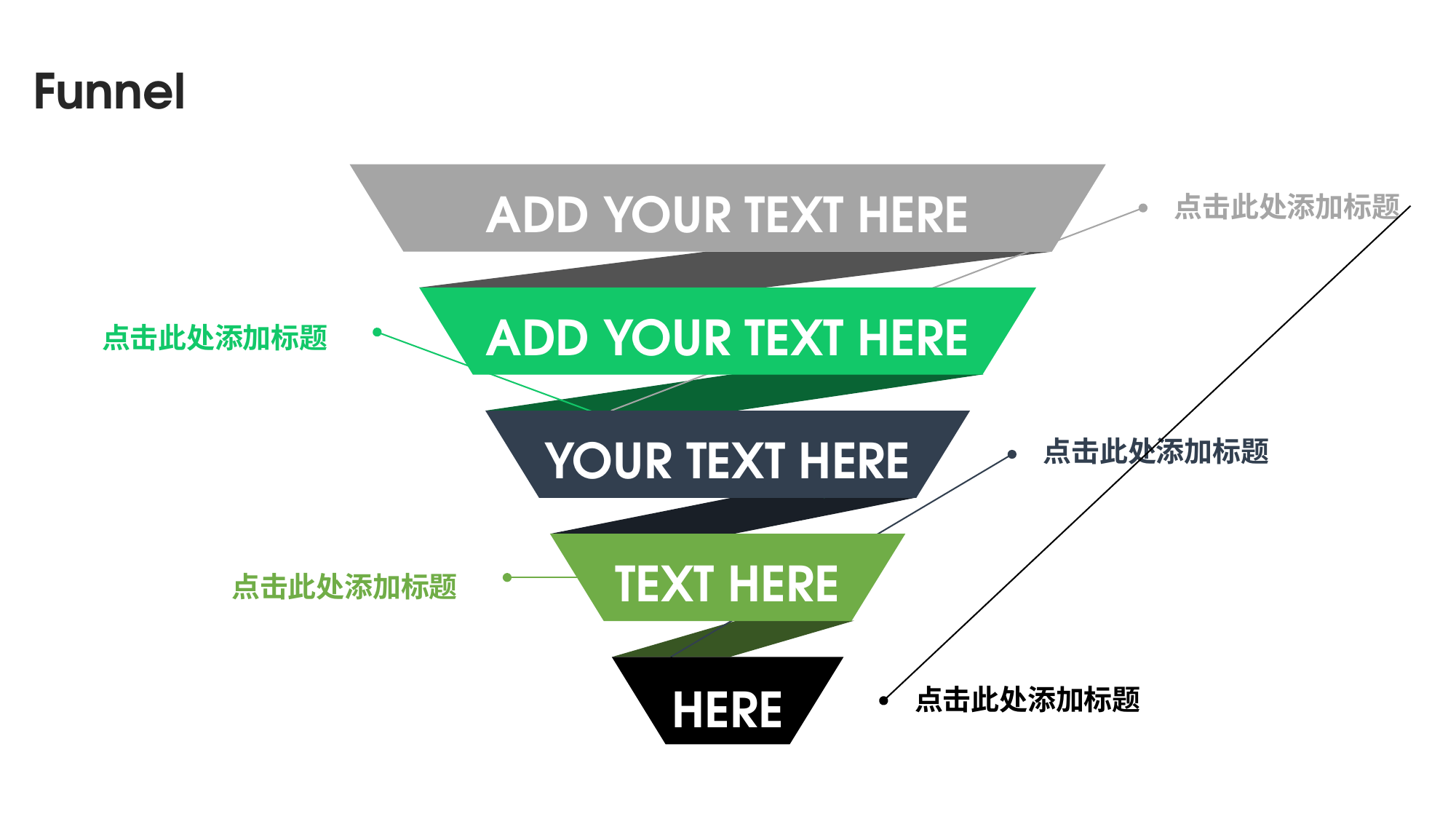

Funnel

ADD YOUR TEXT HERE
点击此处添加标题

ADD YOUR TEXT HERE
点击此处添加标题

YOUR TEXT HERE
点击此处添加标题

TEXT HERE
点击此处添加标题

HERE
点击此处添加标题